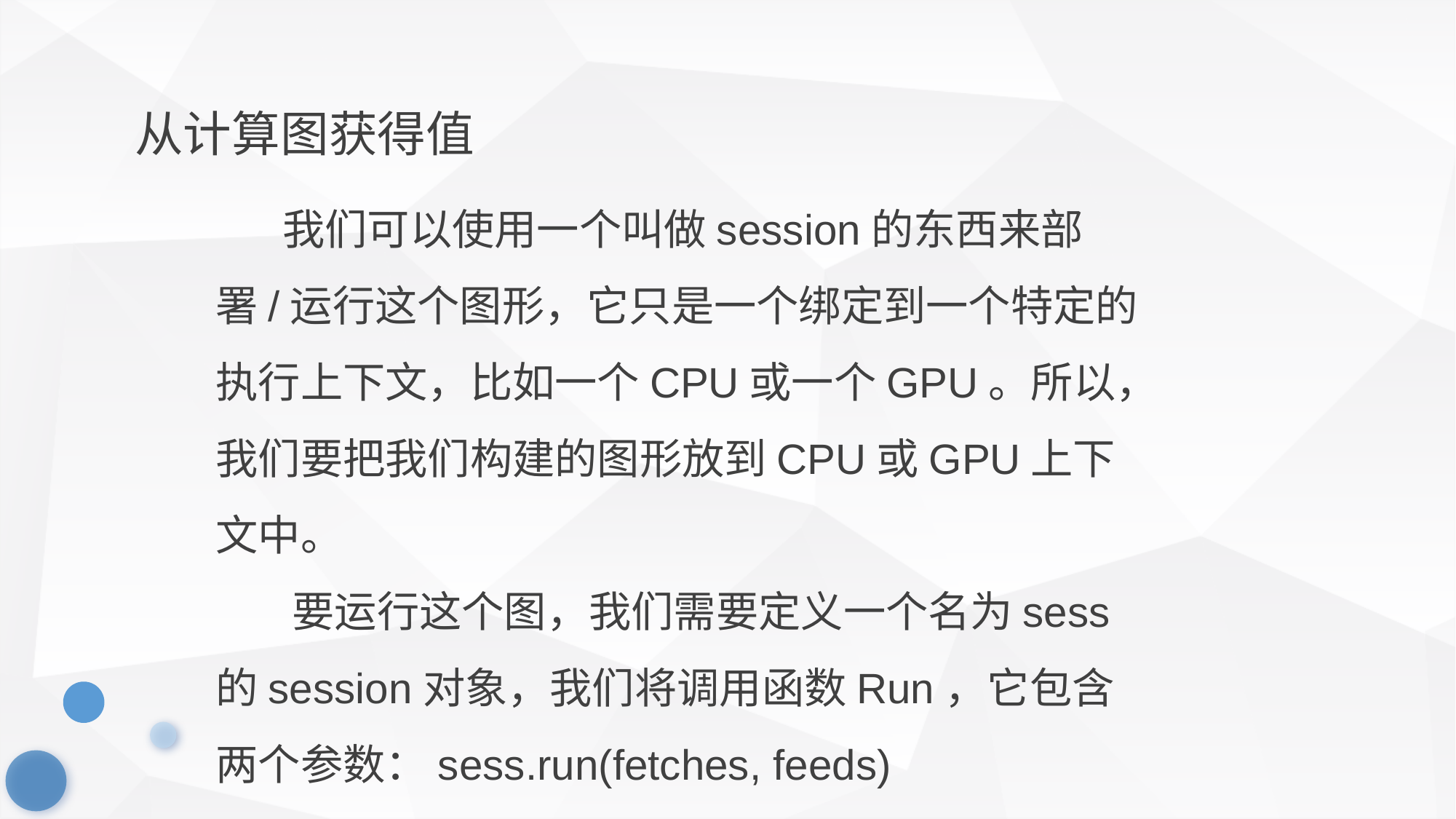

从计算图获得值
      我们可以使用一个叫做session的东西来部署/运行这个图形，它只是一个绑定到一个特定的执行上下文，比如一个CPU或一个GPU。所以，我们要把我们构建的图形放到CPU或GPU上下文中。
       要运行这个图，我们需要定义一个名为sess的session对象，我们将调用函数Run，它包含两个参数：sess.run(fetches, feeds)